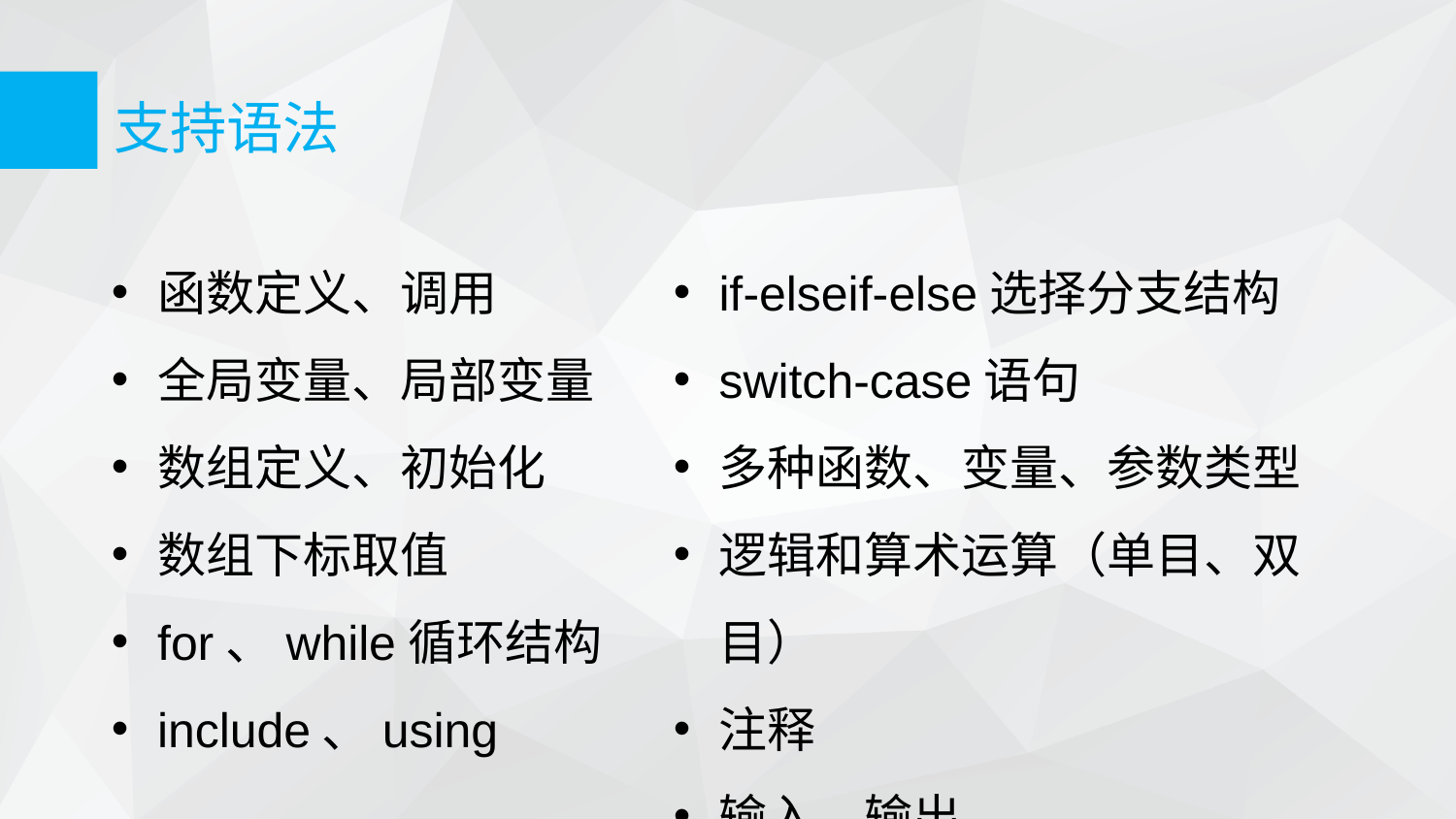

支持语法
函数定义、调用
全局变量、局部变量
数组定义、初始化
数组下标取值
for、while循环结构
include、using
if-elseif-else选择分支结构
switch-case语句
多种函数、变量、参数类型
逻辑和算术运算（单目、双目）
注释
输入、输出